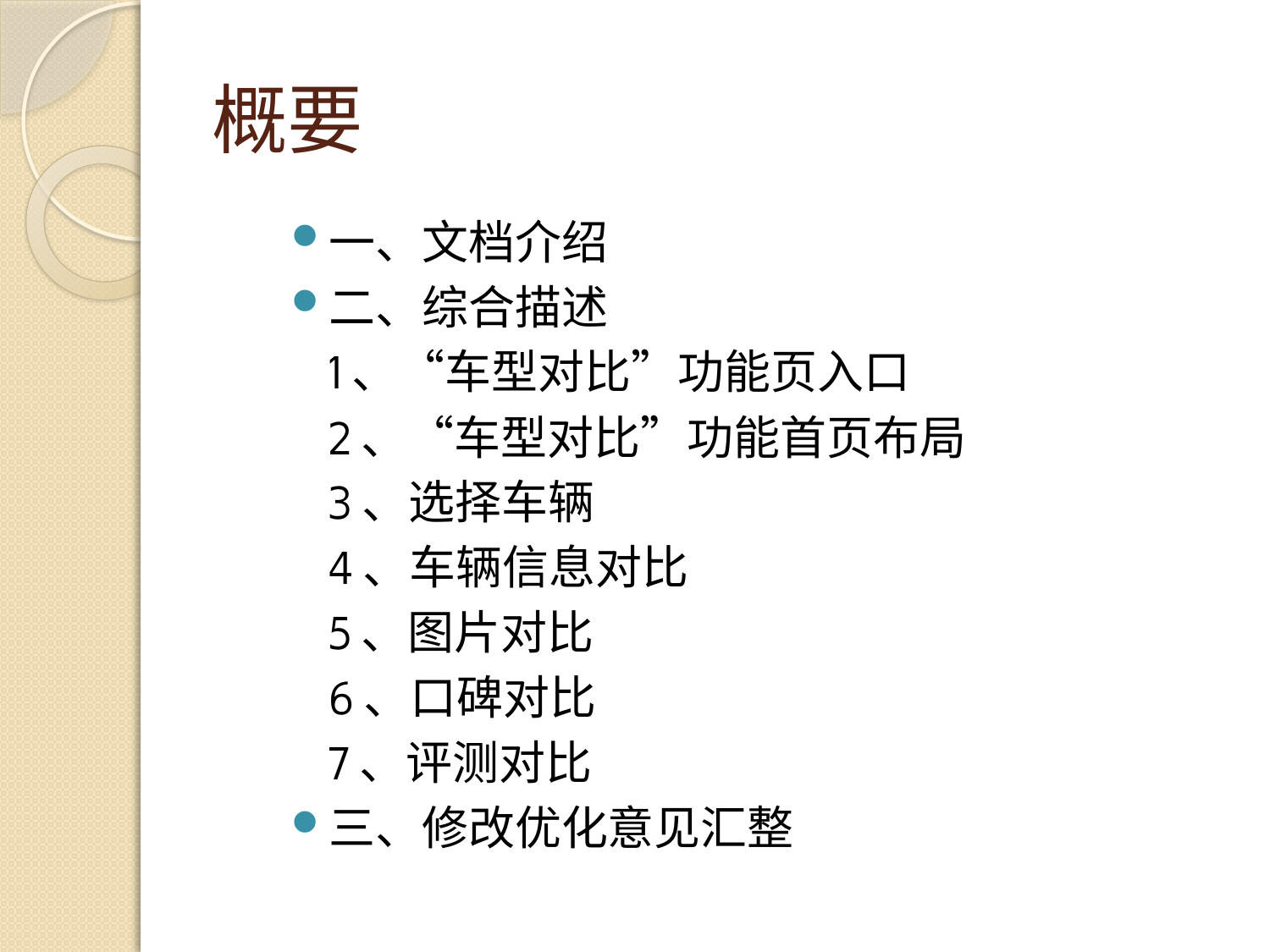

# 概要
一、文档介绍
二、综合描述
		1、“车型对比”功能页入口
		2、“车型对比”功能首页布局
		3、选择车辆
		4、车辆信息对比
		5、图片对比
		6、口碑对比
		7、评测对比
三、修改优化意见汇整